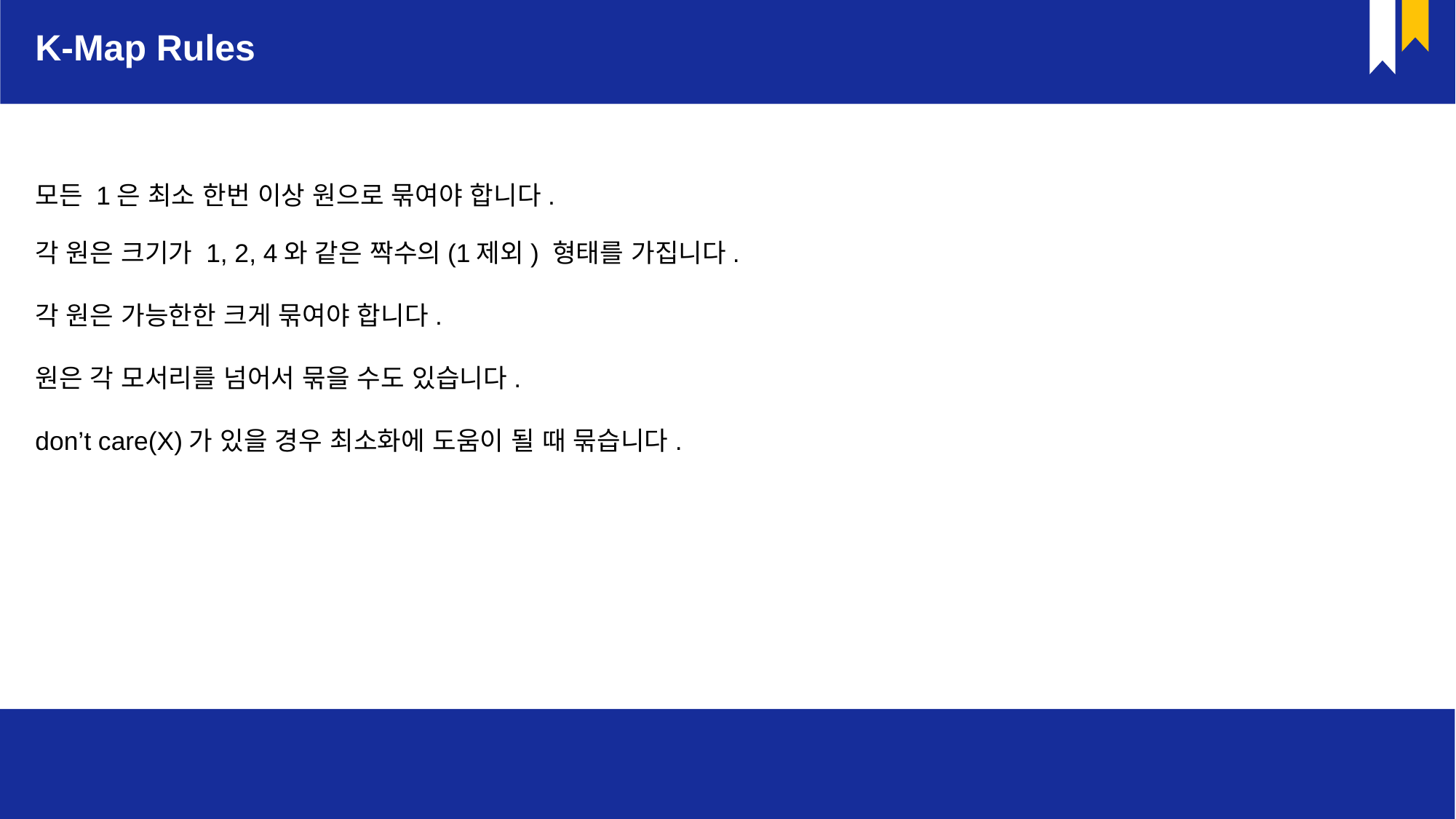

K-Map Rules
모든 1은 최소 한번 이상 원으로 묶여야 합니다.
각 원은 크기가 1, 2, 4와 같은 짝수의(1제외) 형태를 가집니다.
각 원은 가능한한 크게 묶여야 합니다.
원은 각 모서리를 넘어서 묶을 수도 있습니다.
don’t care(X)가 있을 경우 최소화에 도움이 될 때 묶습니다.